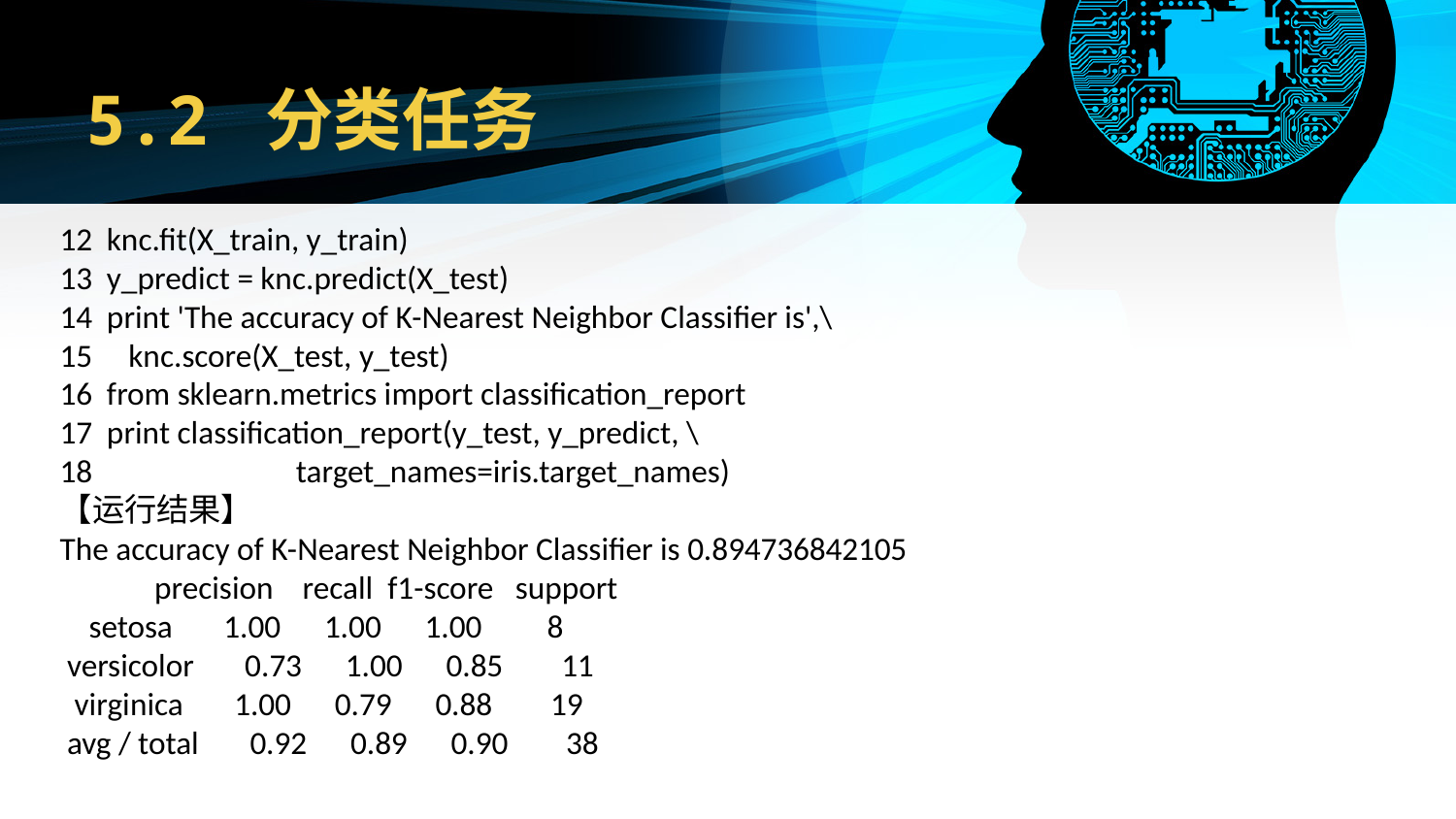

# 5.2 分类任务
12  knc.fit(X_train, y_train)
13  y_predict = knc.predict(X_test)
14  print 'The accuracy of K-Nearest Neighbor Classifier is',\
15     knc.score(X_test, y_test)
16  from sklearn.metrics import classification_report
17  print classification_report(y_test, y_predict, \
18                            target_names=iris.target_names)
【运行结果】
The accuracy of K-Nearest Neighbor Classifier is 0.894736842105
             precision    recall  f1-score   support
    setosa       1.00      1.00      1.00         8
 versicolor       0.73      1.00      0.85        11
  virginica       1.00      0.79      0.88        19
 avg / total       0.92      0.89      0.90        38